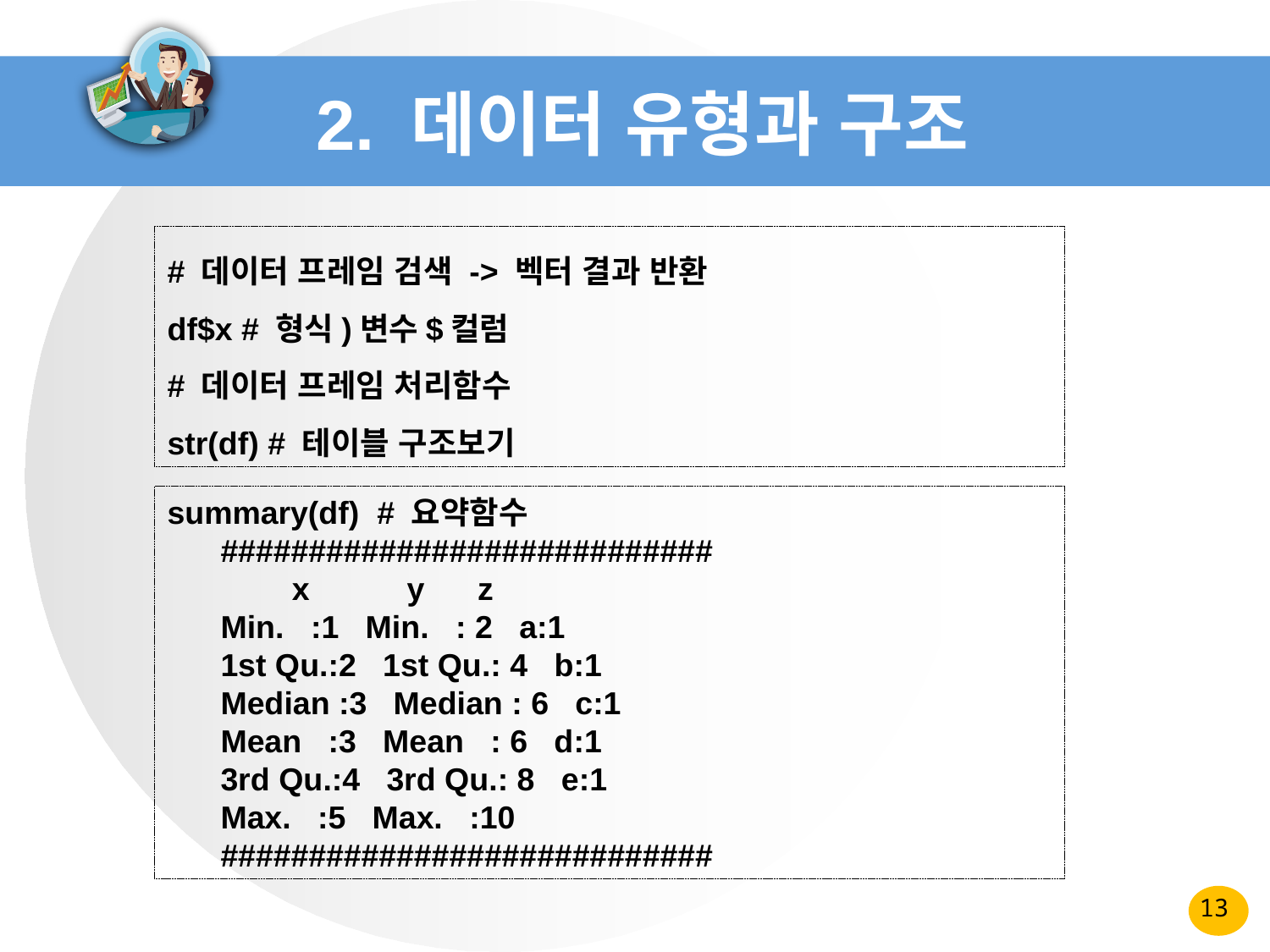

# 2. 데이터 유형과 구조
# 데이터 프레임 검색 -> 벡터 결과 반환
df$x # 형식)변수$컬럼
# 데이터 프레임 처리함수
str(df) # 테이블 구조보기
summary(df)  # 요약함수
      ############################
              x           y      z
      Min.   :1   Min.   : 2   a:1
      1st Qu.:2   1st Qu.: 4   b:1
      Median :3   Median : 6   c:1
      Mean   :3   Mean   : 6   d:1
      3rd Qu.:4   3rd Qu.: 8   e:1
      Max.   :5   Max.   :10
      ############################
13